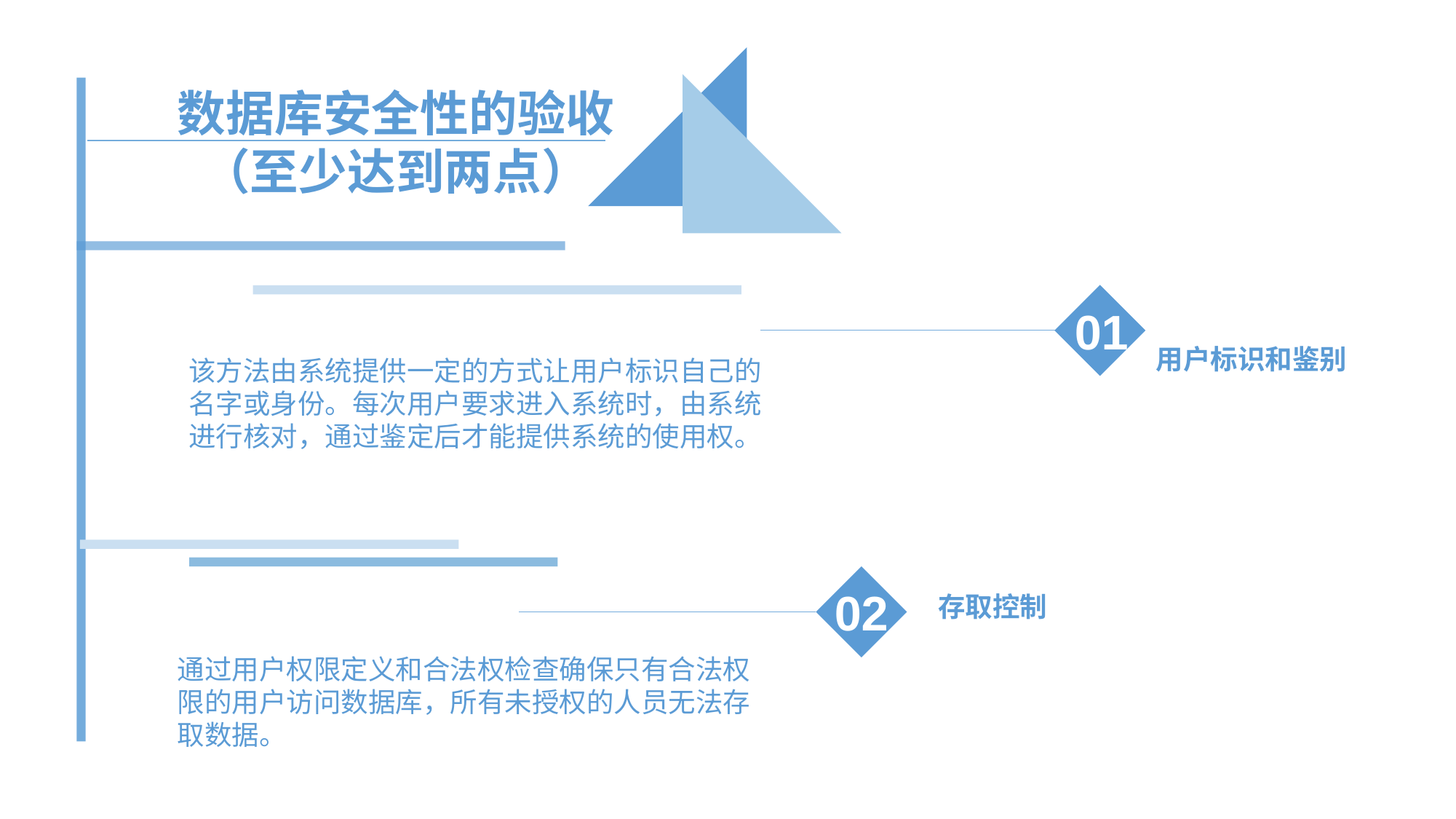

数据库安全性的验收
（至少达到两点）

01

用户标识和鉴别
该方法由系统提供一定的方式让用户标识自己的名字或身份。每次用户要求进入系统时，由系统进行核对，通过鉴定后才能提供系统的使用权。

02
存取控制
通过用户权限定义和合法权检查确保只有合法权限的用户访问数据库，所有未授权的人员无法存取数据。